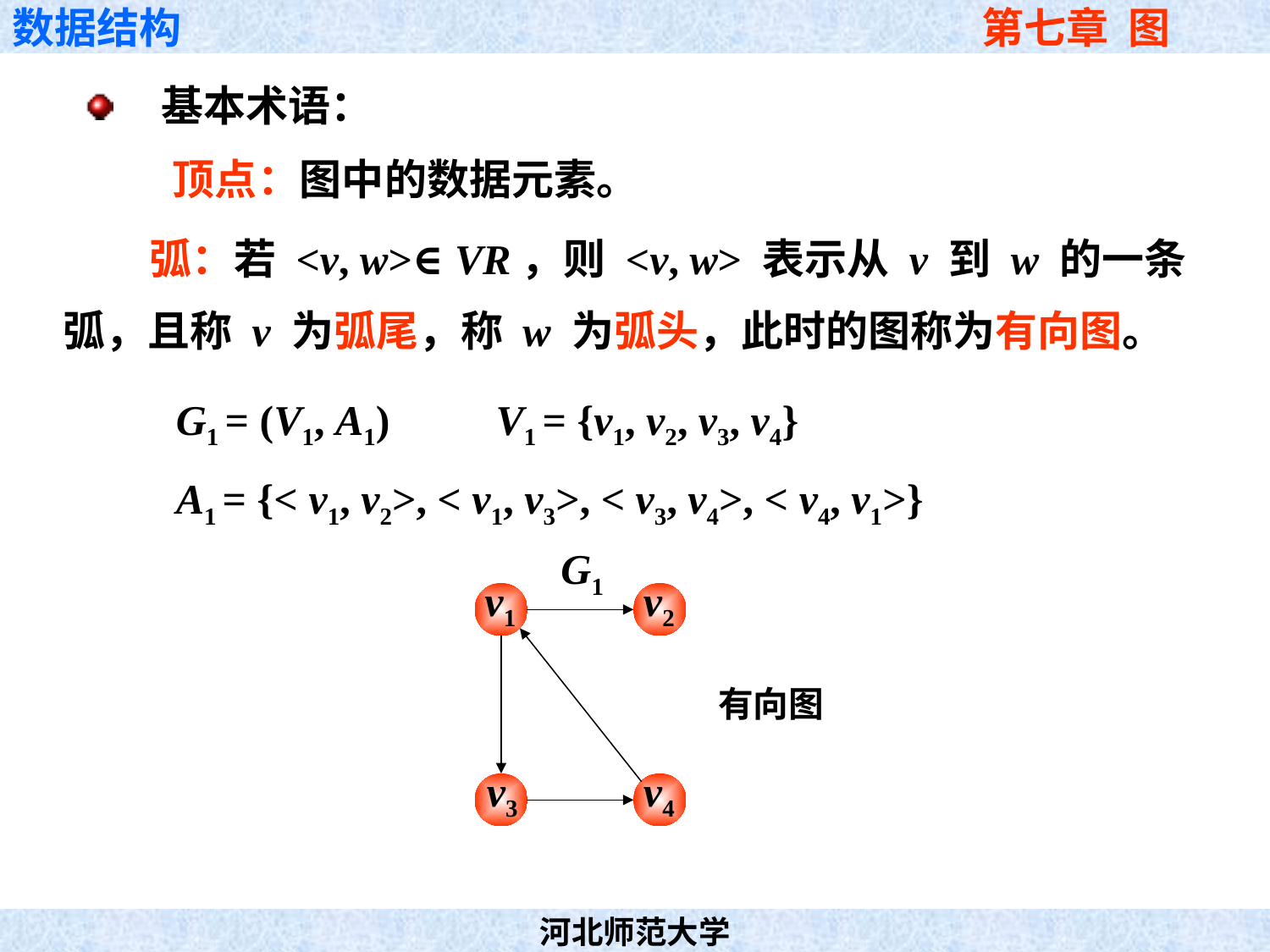

基本术语：
        顶点：图中的数据元素。
        弧：若 <v, w>∈VR，则 <v, w> 表示从 v 到 w 的一条
弧，且称 v 为弧尾，称 w 为弧头，此时的图称为有向图。
        G1 = (V1, A1)          V1 = {v1, v2, v3, v4}
        A1 = {< v1, v2>, < v1, v3>, < v3, v4>, < v4, v1>}
G1
v1
v2

v3
v4

有向图